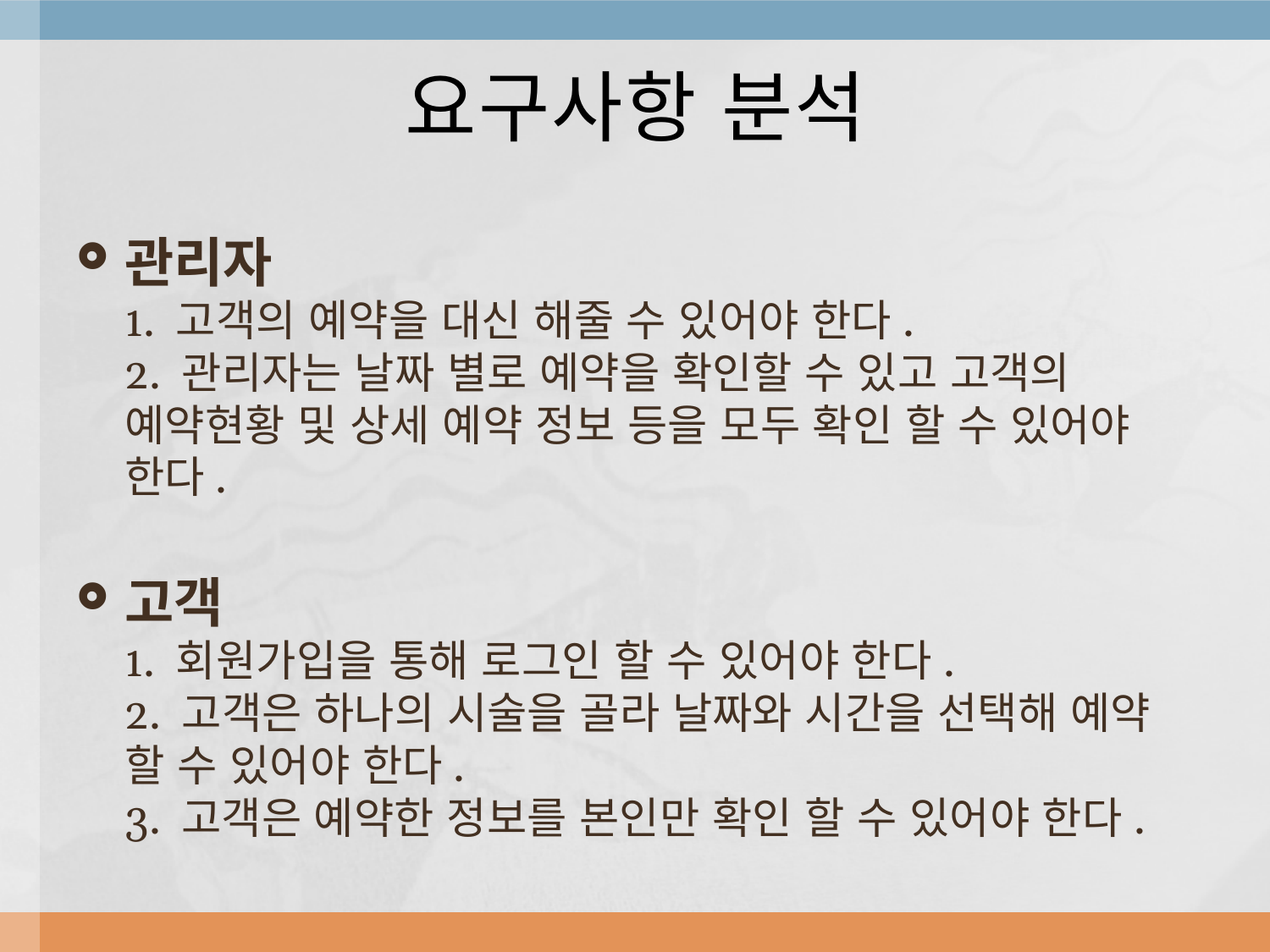

# 요구사항 분석
관리자
1. 고객의 예약을 대신 해줄 수 있어야 한다.
2. 관리자는 날짜 별로 예약을 확인할 수 있고 고객의 예약현황 및 상세 예약 정보 등을 모두 확인 할 수 있어야 한다.
고객
1. 회원가입을 통해 로그인 할 수 있어야 한다.
2. 고객은 하나의 시술을 골라 날짜와 시간을 선택해 예약 할 수 있어야 한다.
3. 고객은 예약한 정보를 본인만 확인 할 수 있어야 한다.